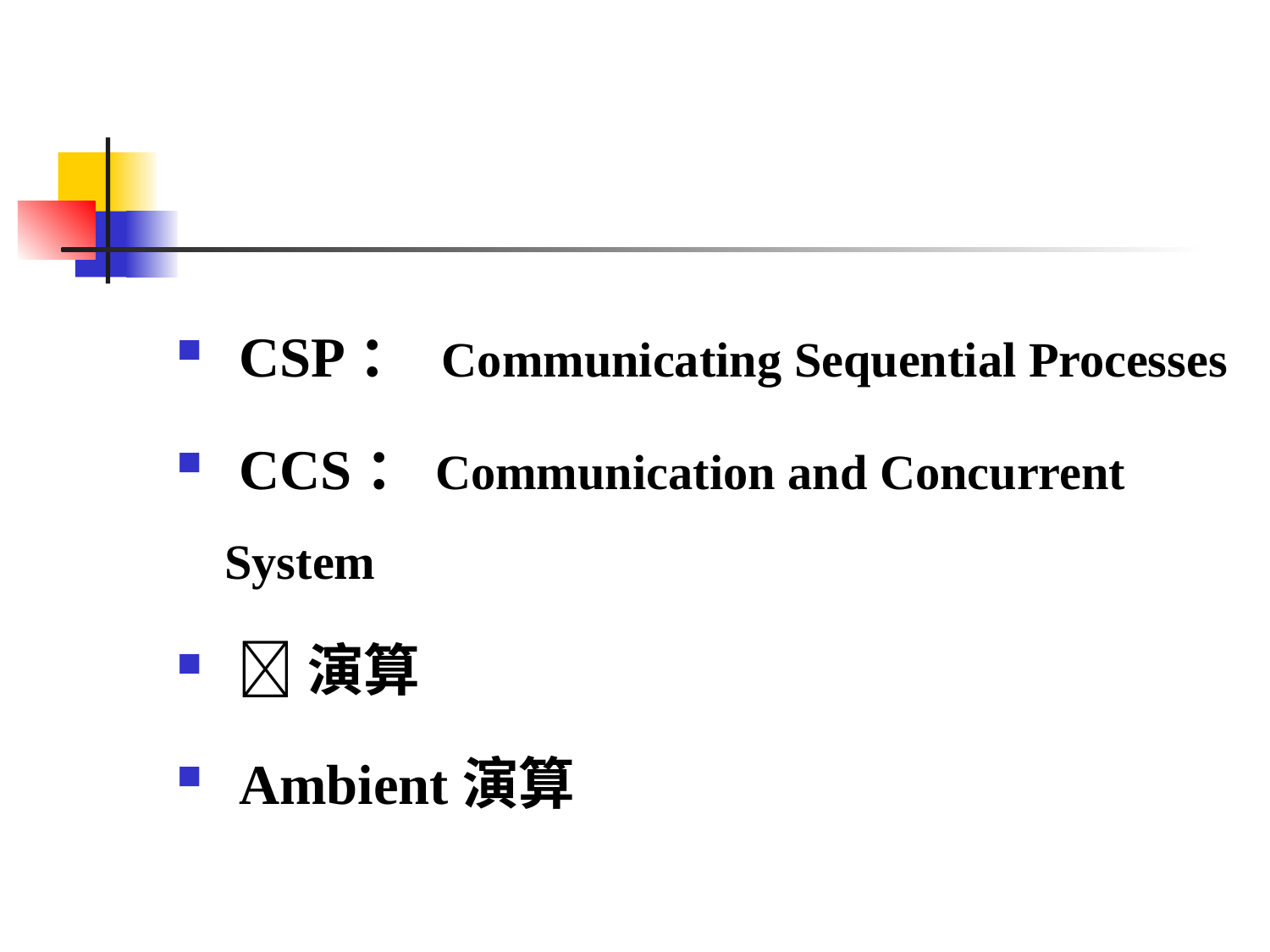

#
 CSP： Communicating Sequential Processes
 CCS：Communication and Concurrent System
 π演算
 Ambient演算